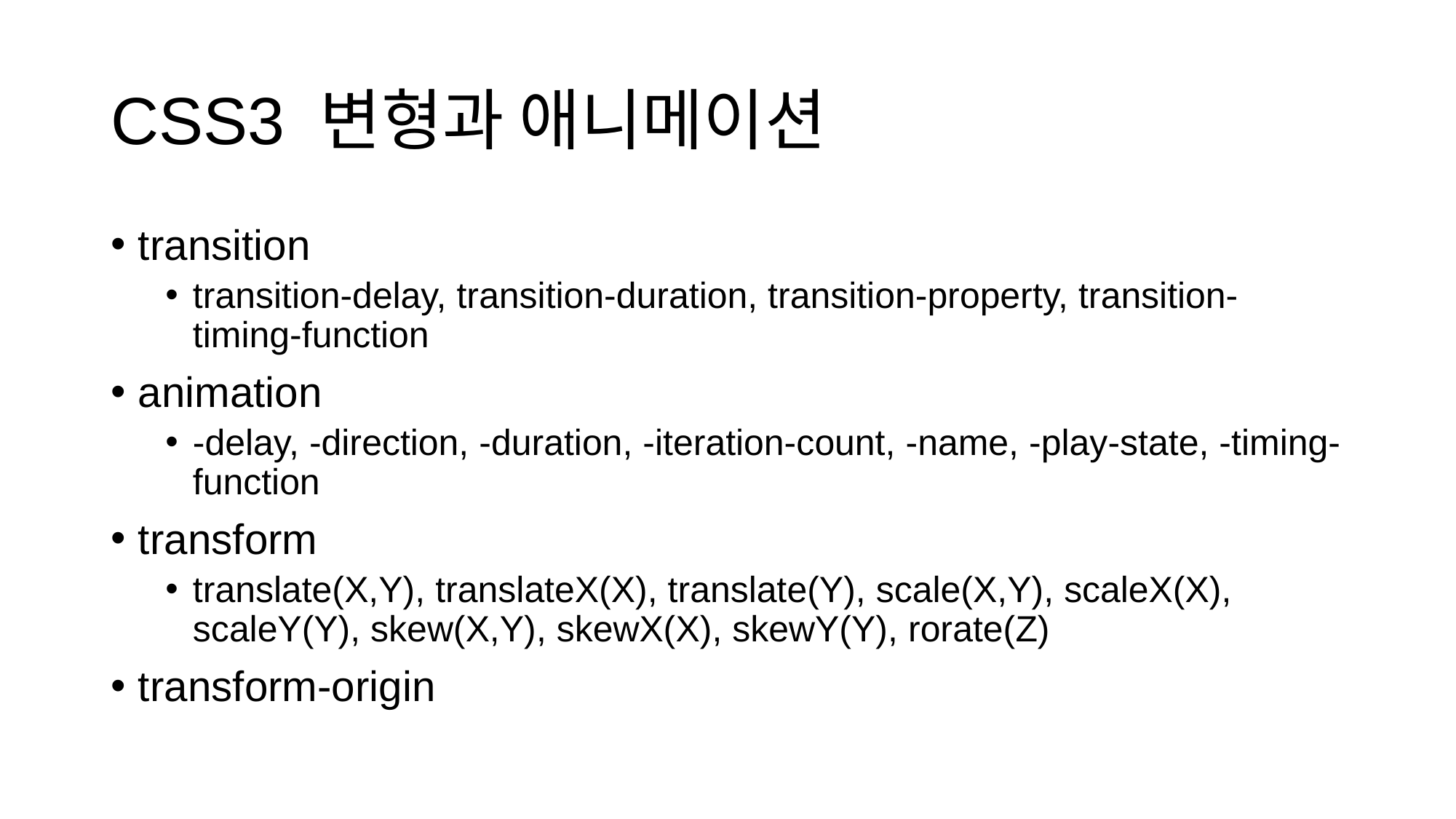

# CSS3 변형과 애니메이션
transition
transition-delay, transition-duration, transition-property, transition-timing-function
animation
-delay, -direction, -duration, -iteration-count, -name, -play-state, -timing-function
transform
translate(X,Y), translateX(X), translate(Y), scale(X,Y), scaleX(X), scaleY(Y), skew(X,Y), skewX(X), skewY(Y), rorate(Z)
transform-origin